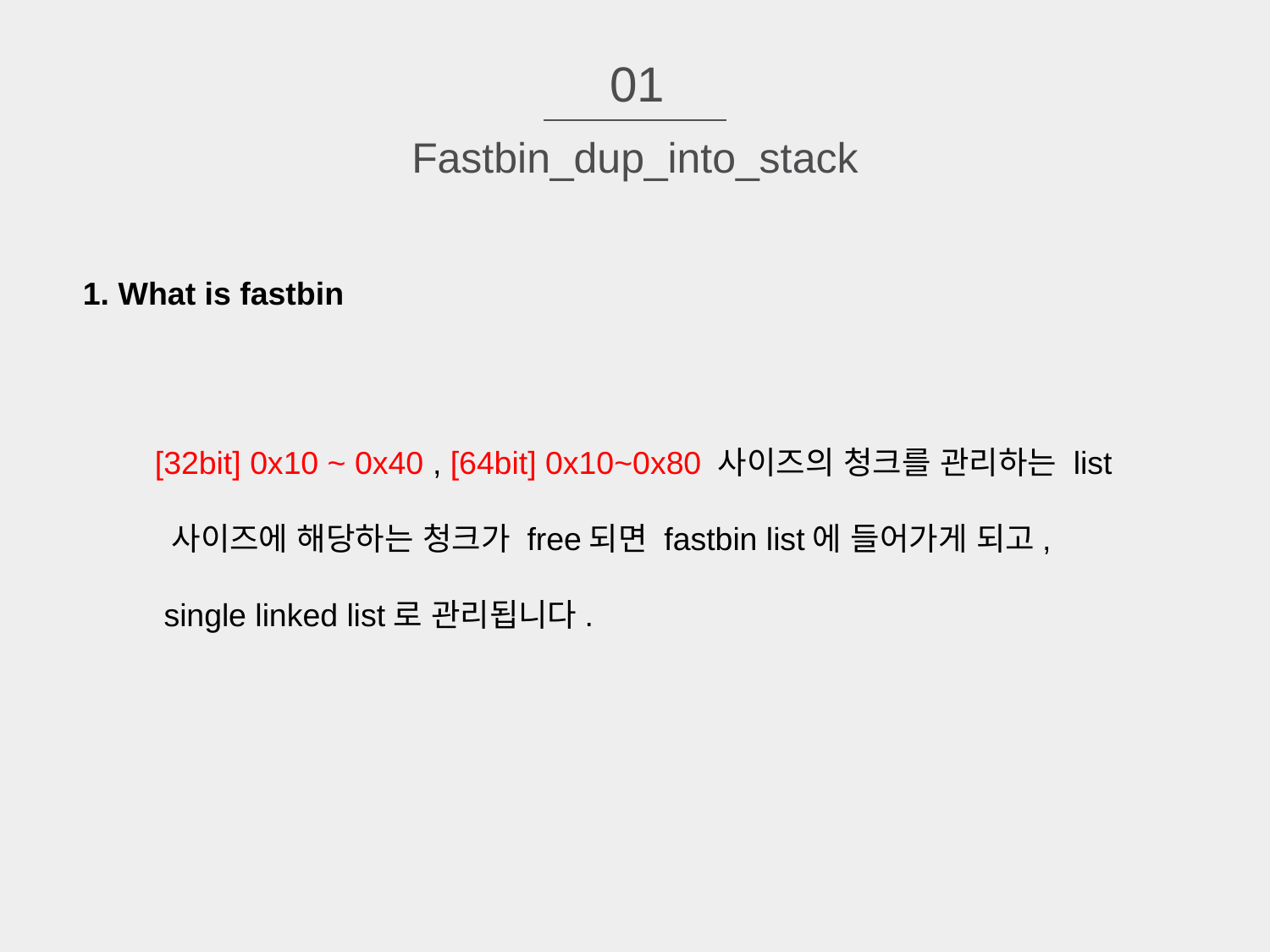

01
Fastbin_dup_into_stack
1. What is fastbin

[32bit] 0x10 ~ 0x40 , [64bit] 0x10~0x80 사이즈의 청크를 관리하는 list
 사이즈에 해당하는 청크가 free되면 fastbin list에 들어가게 되고,
 single linked list로 관리됩니다.